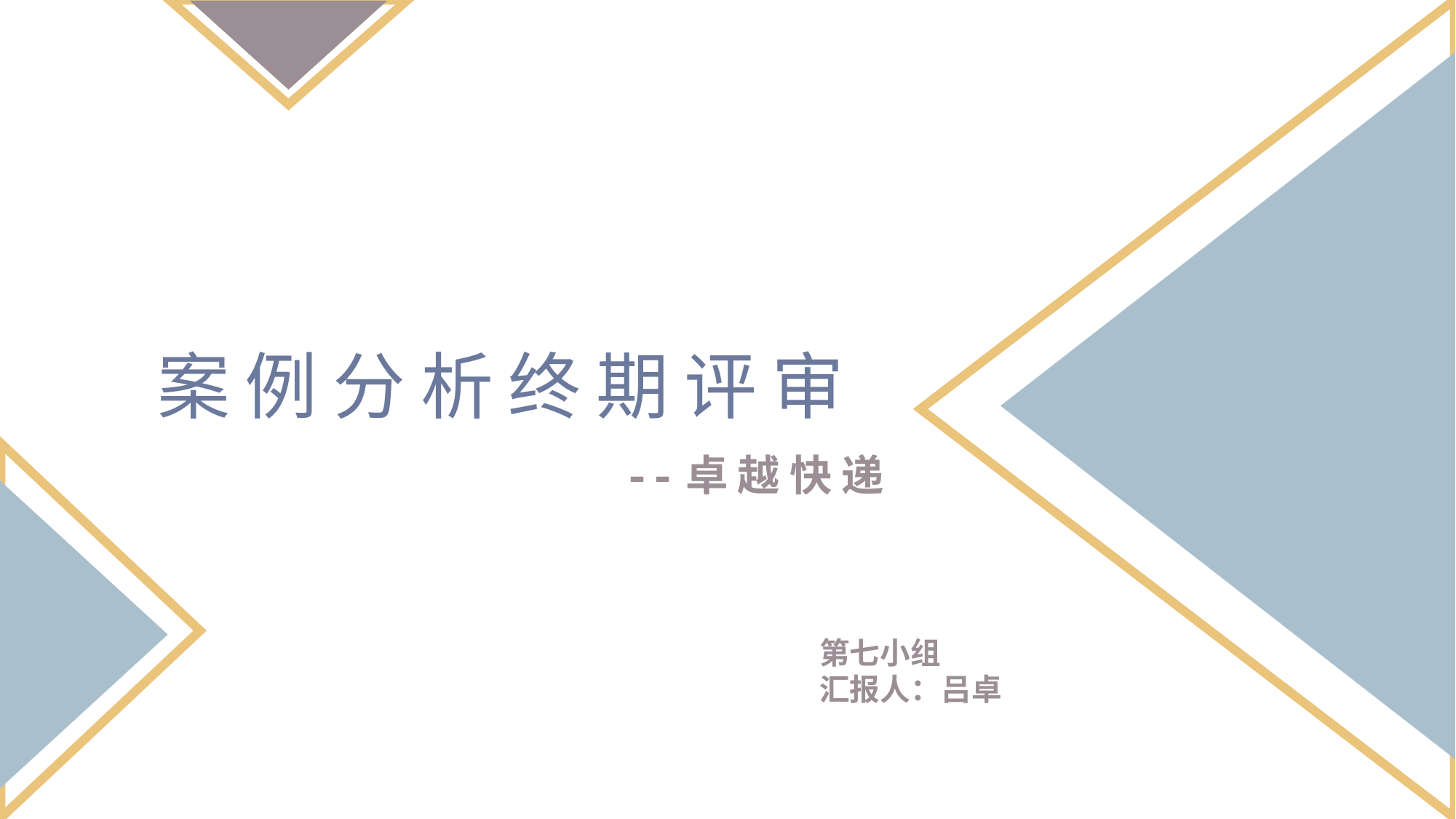

案例分析终期评审

--卓 越 快 递

第七小组
汇报人：吕卓